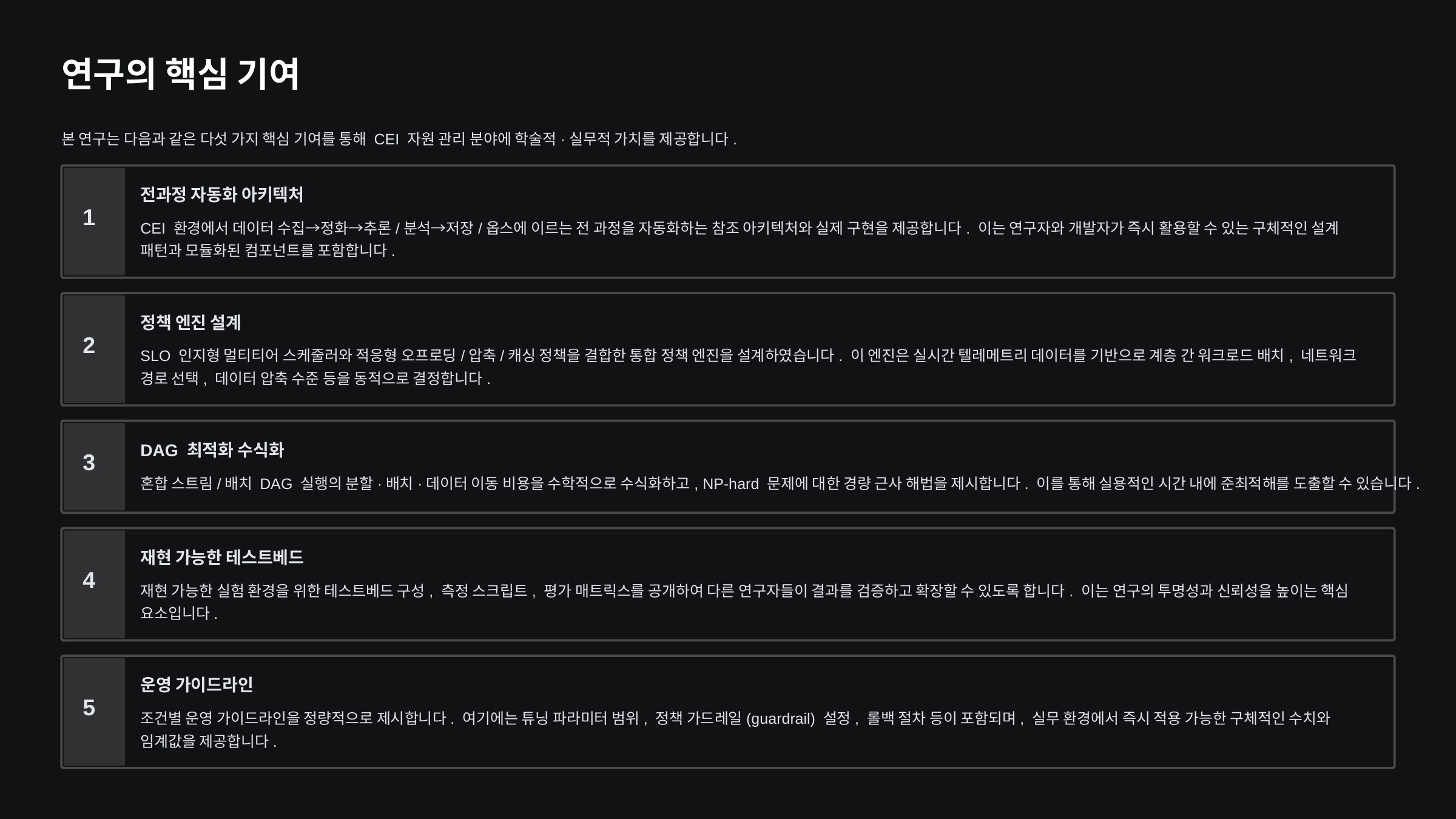

연구의 핵심 기여
본 연구는 다음과 같은 다섯 가지 핵심 기여를 통해 CEI 자원 관리 분야에 학술적·실무적 가치를 제공합니다.

전과정 자동화 아키텍처
1
CEI 환경에서 데이터 수집→정화→추론/분석→저장/옵스에 이르는 전 과정을 자동화하는 참조 아키텍처와 실제 구현을 제공합니다. 이는 연구자와 개발자가 즉시 활용할 수 있는 구체적인 설계 패턴과 모듈화된 컴포넌트를 포함합니다.

정책 엔진 설계
2
SLO 인지형 멀티티어 스케줄러와 적응형 오프로딩/압축/캐싱 정책을 결합한 통합 정책 엔진을 설계하였습니다. 이 엔진은 실시간 텔레메트리 데이터를 기반으로 계층 간 워크로드 배치, 네트워크 경로 선택, 데이터 압축 수준 등을 동적으로 결정합니다.

DAG 최적화 수식화
3
혼합 스트림/배치 DAG 실행의 분할·배치·데이터 이동 비용을 수학적으로 수식화하고, NP-hard 문제에 대한 경량 근사 해법을 제시합니다. 이를 통해 실용적인 시간 내에 준최적해를 도출할 수 있습니다.

재현 가능한 테스트베드
4
재현 가능한 실험 환경을 위한 테스트베드 구성, 측정 스크립트, 평가 매트릭스를 공개하여 다른 연구자들이 결과를 검증하고 확장할 수 있도록 합니다. 이는 연구의 투명성과 신뢰성을 높이는 핵심 요소입니다.

운영 가이드라인
5
조건별 운영 가이드라인을 정량적으로 제시합니다. 여기에는 튜닝 파라미터 범위, 정책 가드레일(guardrail) 설정, 롤백 절차 등이 포함되며, 실무 환경에서 즉시 적용 가능한 구체적인 수치와 임계값을 제공합니다.